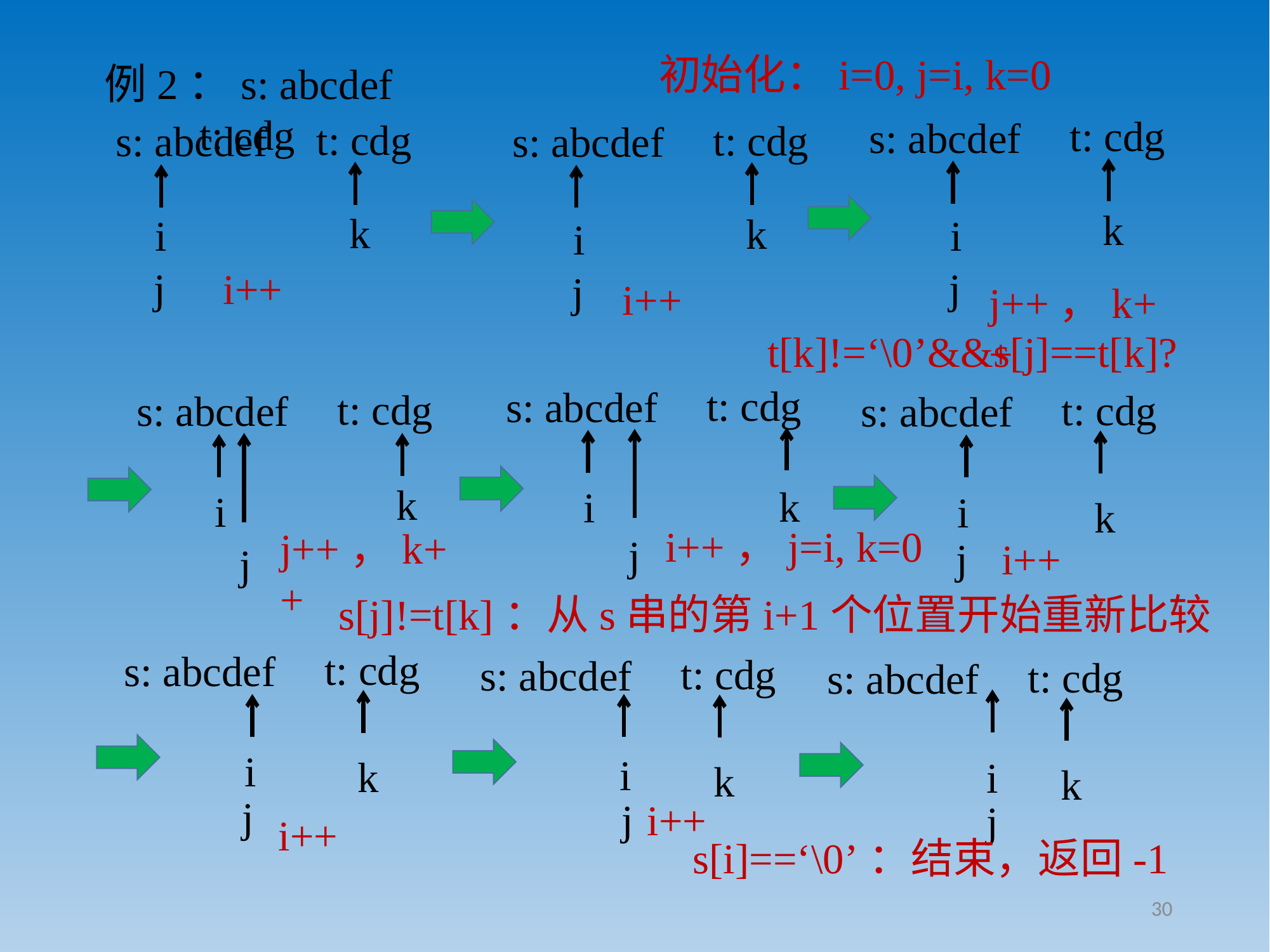

初始化：i=0, j=i, k=0
例2：s: abcdef		t: cdg
t: cdg
s: abcdef
t: cdg
t: cdg
s: abcdef
s: abcdef

k

k
k
i
i
i
j
j
i++
j
i++
j++，k++
t[k]!=‘\0’&&s[j]==t[k]?
t: cdg
s: abcdef
t: cdg
t: cdg
s: abcdef
s: abcdef

k
k

i
i
i
k
i++，j=i, k=0
j++，k++
j
j
i++
j
s[j]!=t[k]：从s串的第i+1个位置开始重新比较
t: cdg
s: abcdef
t: cdg
s: abcdef
t: cdg
s: abcdef

i

i
k
i
k
k
j
j
i++
j
i++
s[i]==‘\0’：结束，返回-1
30